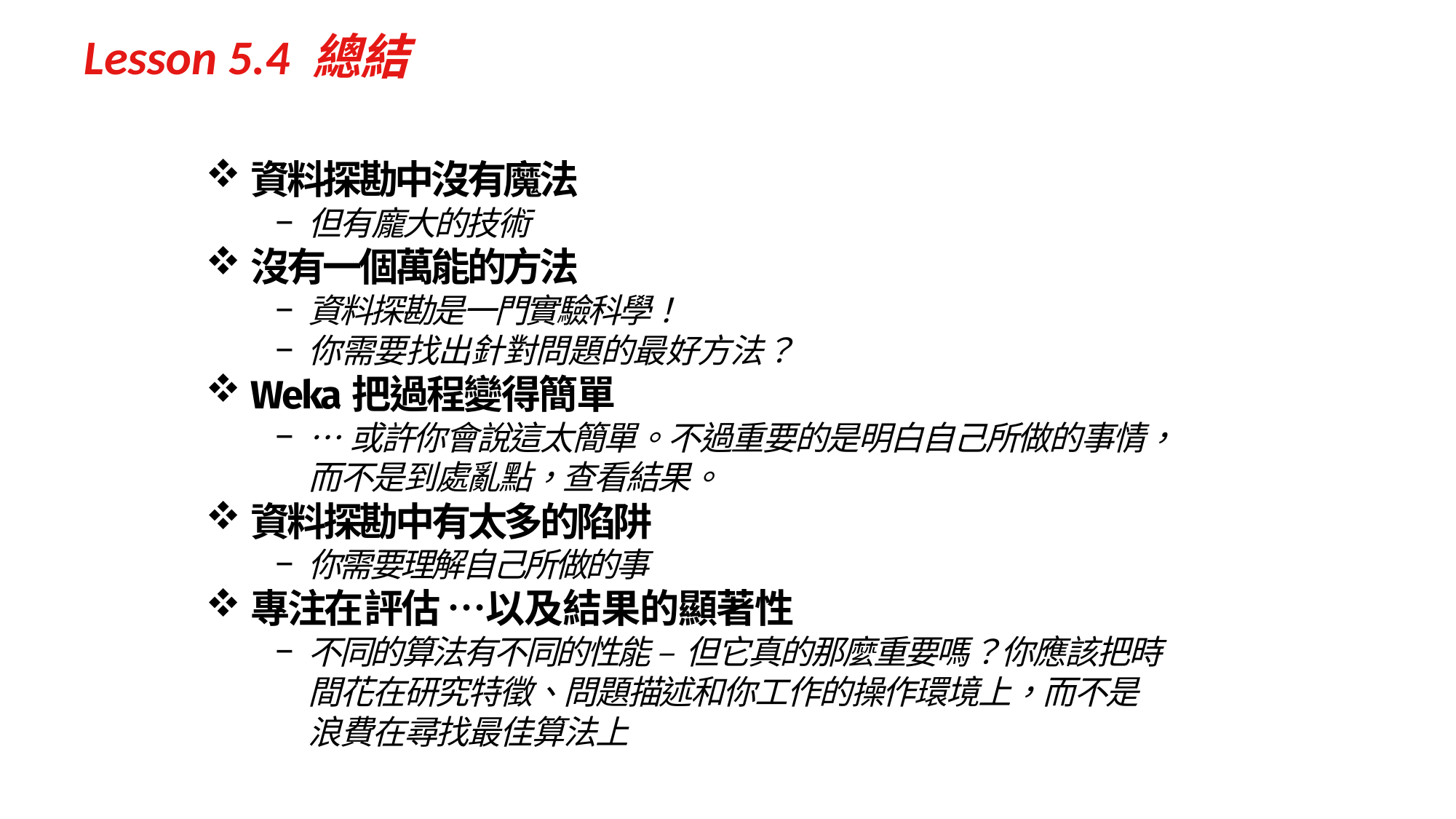

# Lesson 5.4 總結
資料探勘中沒有魔法
但有龐大的技術
沒有一個萬能的方法
資料探勘是一門實驗科學！
你需要找出針對問題的最好方法？
Weka把過程變得簡單
…或許你會說這太簡單。不過重要的是明白自己所做的事情，而不是到處亂點，查看結果。
資料探勘中有太多的陷阱
你需要理解自己所做的事
專注在評估 …以及結果的顯著性
不同的算法有不同的性能 – 但它真的那麼重要嗎？你應該把時間花在研究特徵、問題描述和你工作的操作環境上，而不是浪費在尋找最佳算法上